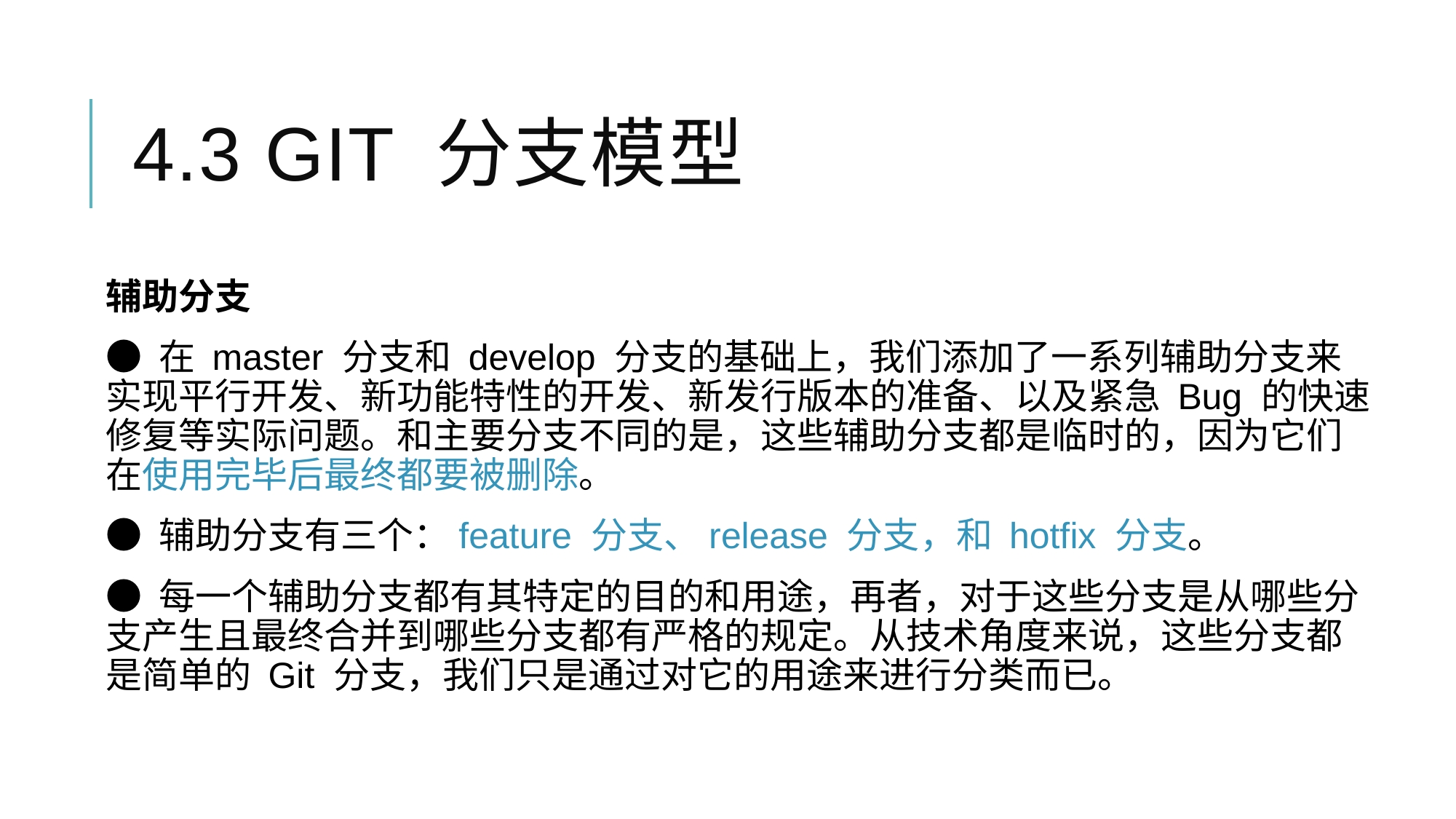

# 4.3 Git 分支模型

辅助分支
● 在 master 分支和 develop 分支的基础上，我们添加了一系列辅助分支来实现平行开发、新功能特性的开发、新发行版本的准备、以及紧急 Bug 的快速修复等实际问题。和主要分支不同的是，这些辅助分支都是临时的，因为它们在使用完毕后最终都要被删除。
● 辅助分支有三个：feature 分支、release 分支，和 hotfix 分支。
● 每一个辅助分支都有其特定的目的和用途，再者，对于这些分支是从哪些分支产生且最终合并到哪些分支都有严格的规定。从技术角度来说，这些分支都是简单的 Git 分支，我们只是通过对它的用途来进行分类而已。